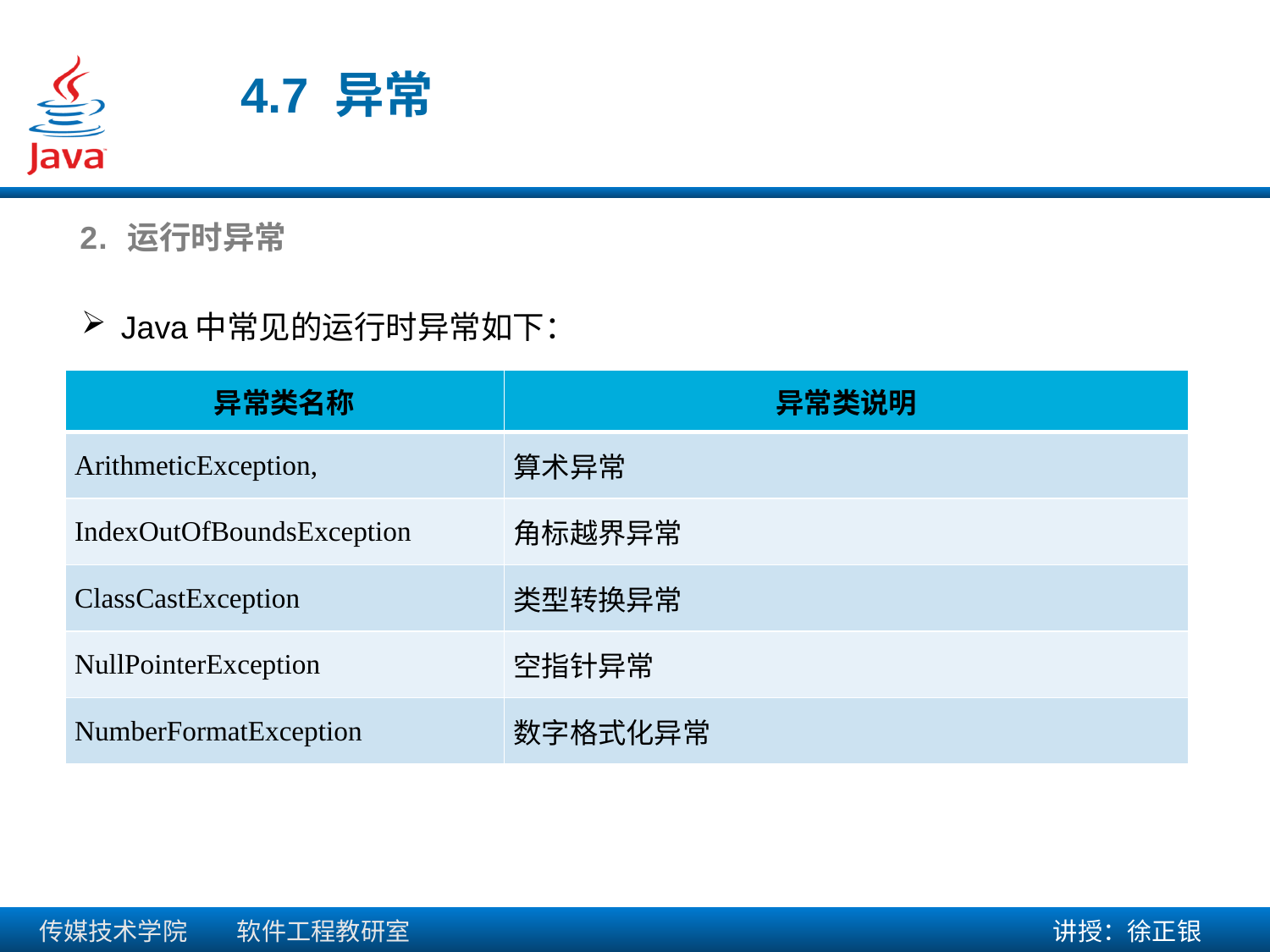

4.7 异常
运行时异常
Java中常见的运行时异常如下：
| 异常类名称 | 异常类说明 |
| --- | --- |
| ArithmeticException, | 算术异常 |
| IndexOutOfBoundsException | 角标越界异常 |
| ClassCastException | 类型转换异常 |
| NullPointerException | 空指针异常 |
| NumberFormatException | 数字格式化异常 |